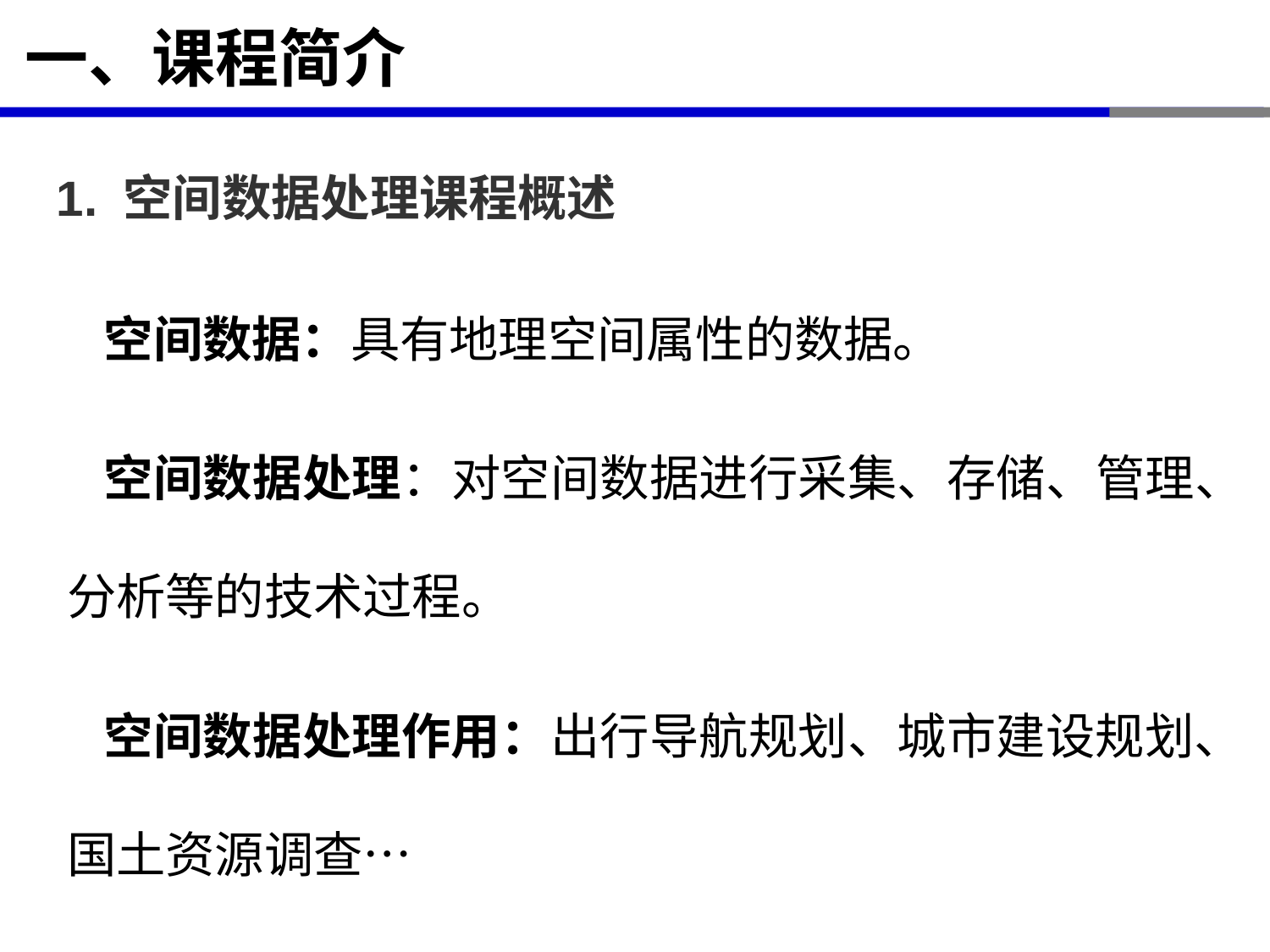

# 一、课程简介
1. 空间数据处理课程概述
空间数据：具有地理空间属性的数据。
空间数据处理：对空间数据进行采集、存储、管理、分析等的技术过程。
空间数据处理作用：出行导航规划、城市建设规划、国土资源调查…